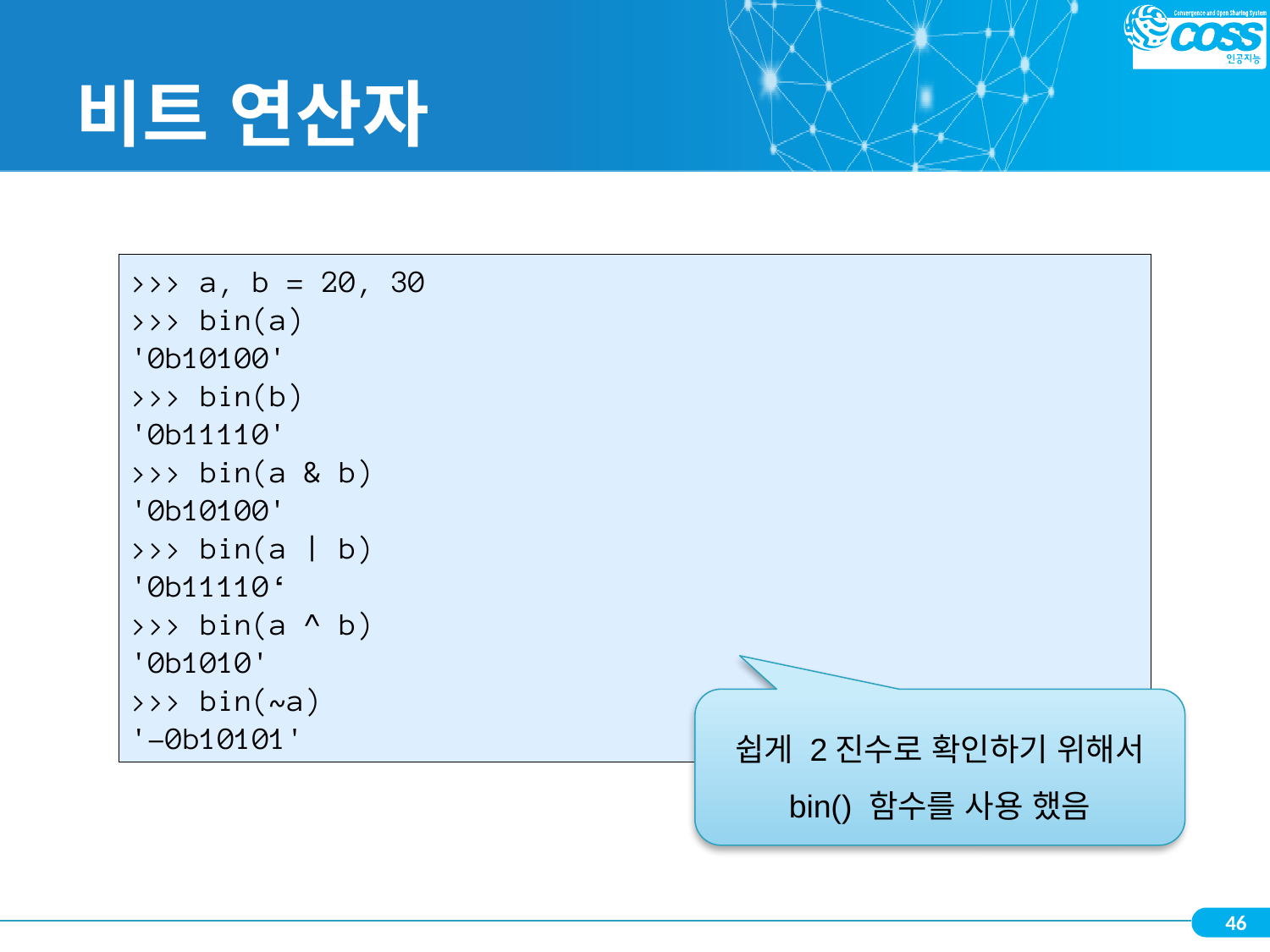

# 비트 연산자

>>> a, b = 20, 30
>>> bin(a)
'0b10100'
>>> bin(b)
'0b11110'
>>> bin(a & b)
'0b10100'
>>> bin(a | b)
'0b11110‘
>>> bin(a ^ b)
'0b1010'
>>> bin(~a)
'-0b10101'
쉽게 2진수로 확인하기 위해서
bin() 함수를 사용 했음